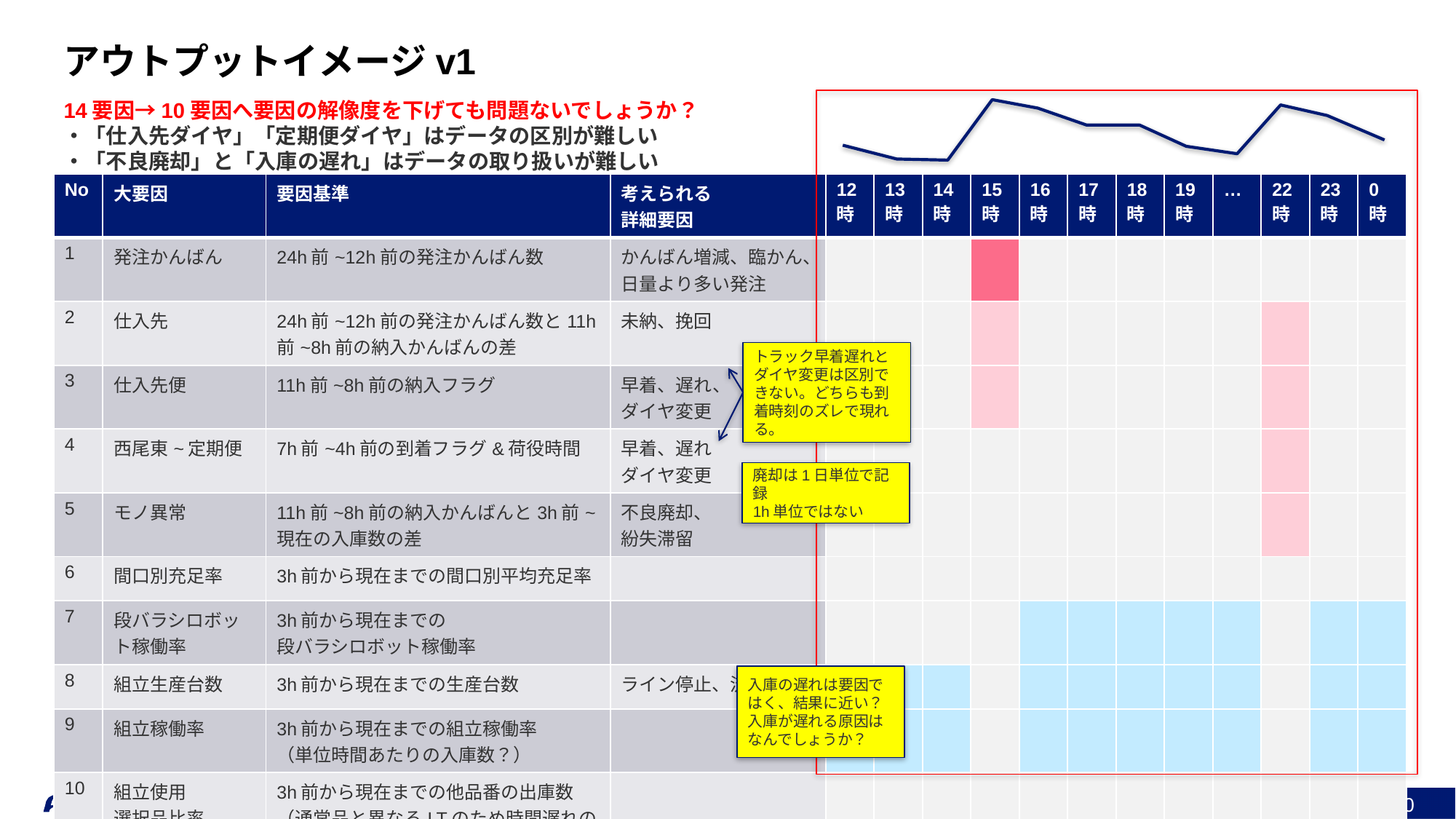

アウトプットイメージv1

14要因→10要因へ要因の解像度を下げても問題ないでしょうか？
・「仕入先ダイヤ」「定期便ダイヤ」はデータの区別が難しい
・「不良廃却」と「入庫の遅れ」はデータの取り扱いが難しい

| No | 大要因 | 要因基準 | 考えられる 詳細要因 | 12時 | 13時 | 14 時 | 15時 | 16時 | 17時 | 18 時 | 19時 | … | 22時 | 23時 | 0時 |
| --- | --- | --- | --- | --- | --- | --- | --- | --- | --- | --- | --- | --- | --- | --- | --- |
| 1 | 発注かんばん | 24h前~12h前の発注かんばん数 | かんばん増減、臨かん、 日量より多い発注 |  |  |  |  |  |  |  |  |  |  |  |  |
| 2 | 仕入先 | 24h前~12h前の発注かんばん数と11h前~8h前の納入かんばんの差 | 未納、挽回 |  |  |  |  |  |  |  |  |  |  |  |  |
| 3 | 仕入先便 | 11h前~8h前の納入フラグ | 早着、遅れ、 ダイヤ変更 |  |  |  |  |  |  |  |  |  |  |  |  |
| 4 | 西尾東~定期便 | 7h前~4h前の到着フラグ&荷役時間 | 早着、遅れ ダイヤ変更 |  |  |  |  |  |  |  |  |  |  |  |  |
| 5 | モノ異常 | 11h前~8h前の納入かんばんと3h前~現在の入庫数の差 | 不良廃却、 紛失滞留 |  |  |  |  |  |  |  |  |  |  |  |  |
| 6 | 間口別充足率 | 3h前から現在までの間口別平均充足率 |  |  |  |  |  |  |  |  |  |  |  |  |  |
| 7 | 段バラシロボット稼働率 | 3h前から現在までの 段バラシロボット稼働率 |  |  |  |  |  |  |  |  |  |  |  |  |  |
| 8 | 組立生産台数 | 3h前から現在までの生産台数 | ライン停止、流動機種 |  |  |  |  |  |  |  |  |  |  |  |  |
| 9 | 組立稼働率 | 3h前から現在までの組立稼働率 （単位時間あたりの入庫数？） |  |  |  |  |  |  |  |  |  |  |  |  |  |
| 10 | 組立使用 選択品比率 | 3h前から現在までの他品番の出庫数 （通常品と異なるLTのため時間遅れの定義が難しいかもしれない） |  |  |  |  |  |  |  |  |  |  |  |  |  |
トラック早着遅れと
ダイヤ変更は区別できない。どちらも到着時刻のズレで現れる。
廃却は1日単位で記録
1h単位ではない
入庫の遅れは要因ではく、結果に近い？
入庫が遅れる原因はなんでしょうか？
2024年 4月 24日